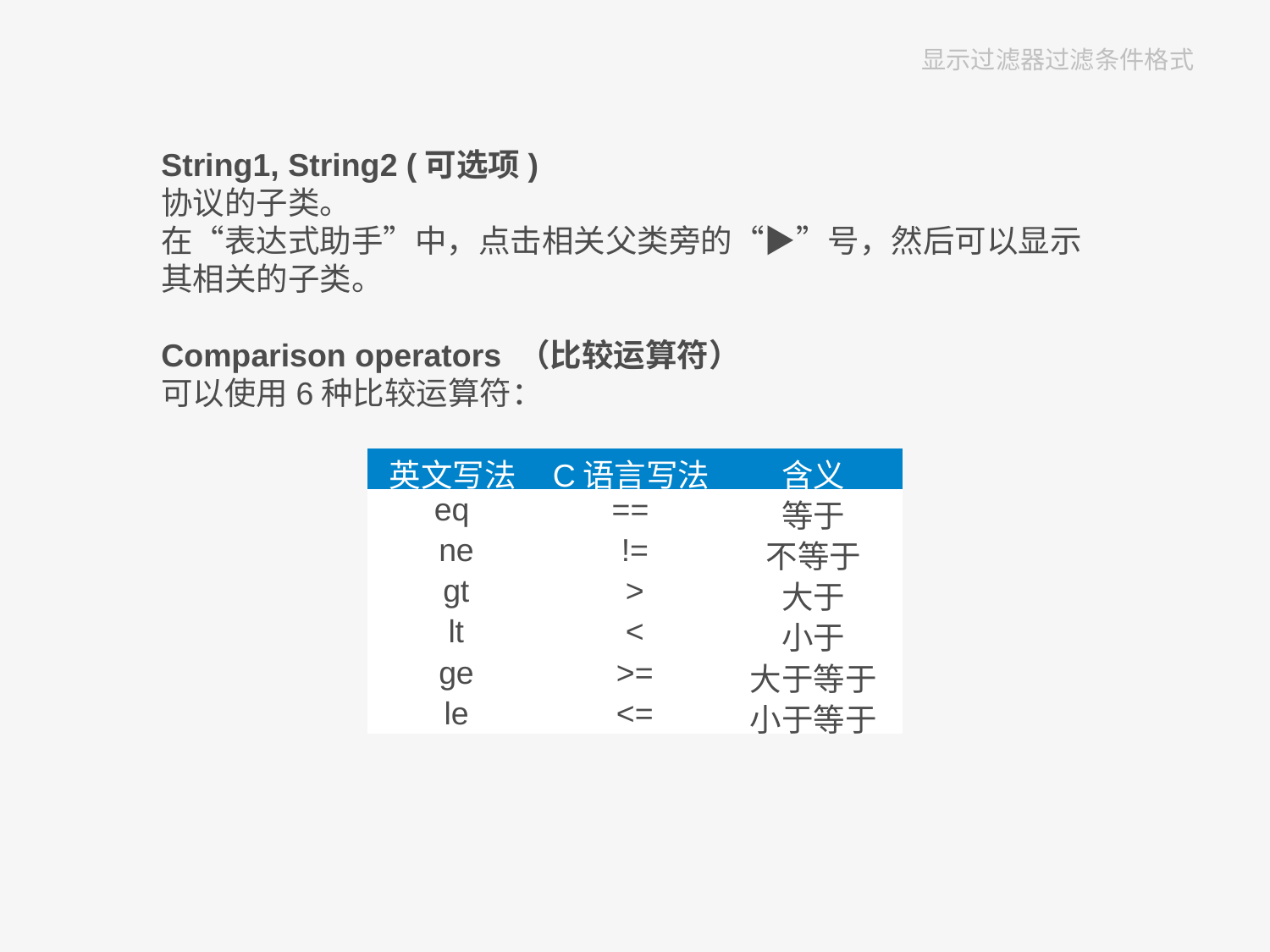

# 显示过滤器过滤条件格式
String1, String2 (可选项)
协议的子类。
在“表达式助手”中，点击相关父类旁的“▶”号，然后可以显示其相关的子类。
Comparison operators （比较运算符）
可以使用6种比较运算符：

| 英文写法 | C语言写法 | 含义 |
| --- | --- | --- |
| eq | == | 等于 |
| ne | != | 不等于 |
| gt | > | 大于 |
| lt | < | 小于 |
| ge | >= | 大于等于 |
| le | <= | 小于等于 |